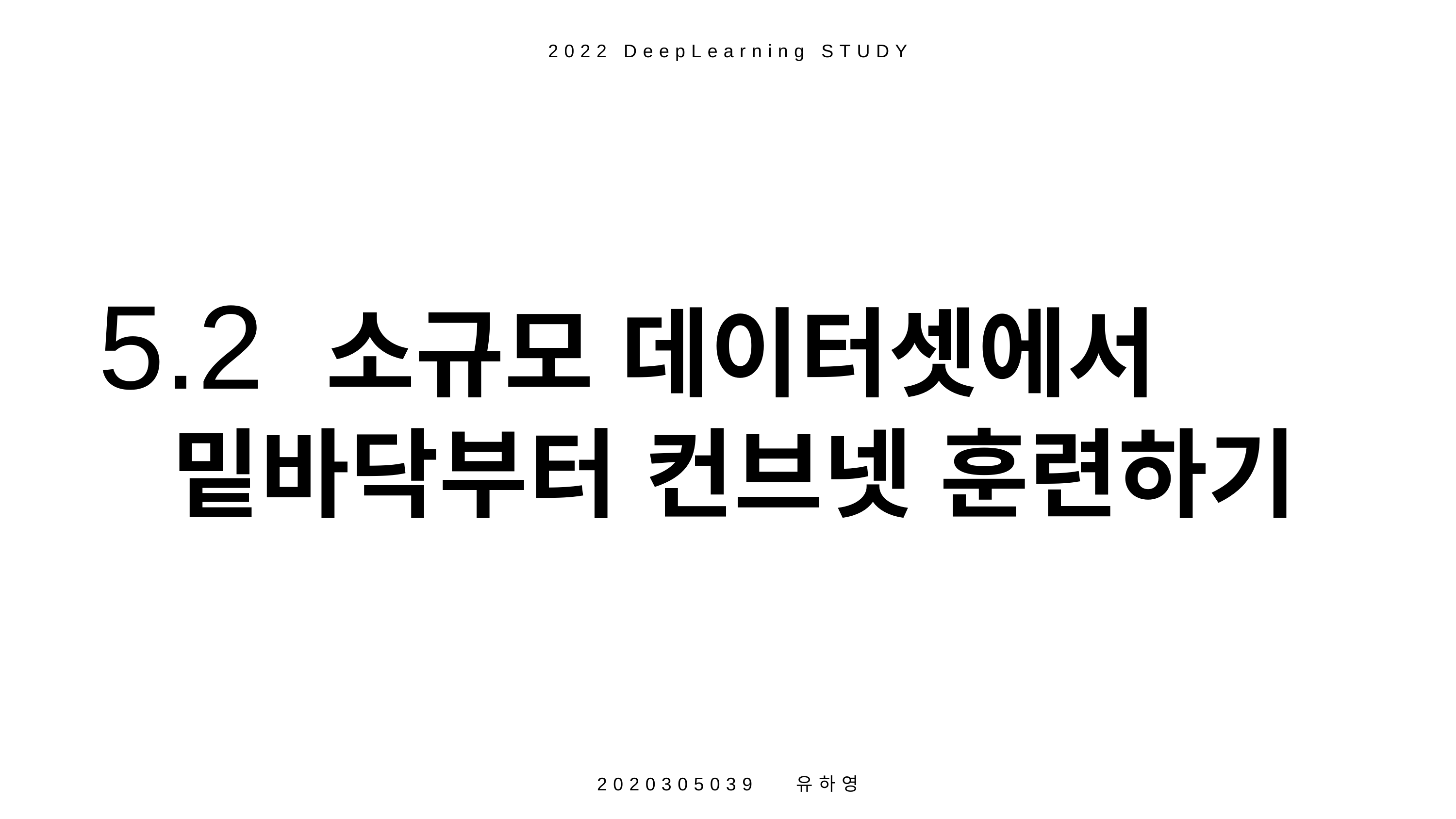

2022 DeepLearning STUDY
5.2 소규모 데이터셋에서
	밑바닥부터 컨브넷 훈련하기

2020305039   유하영